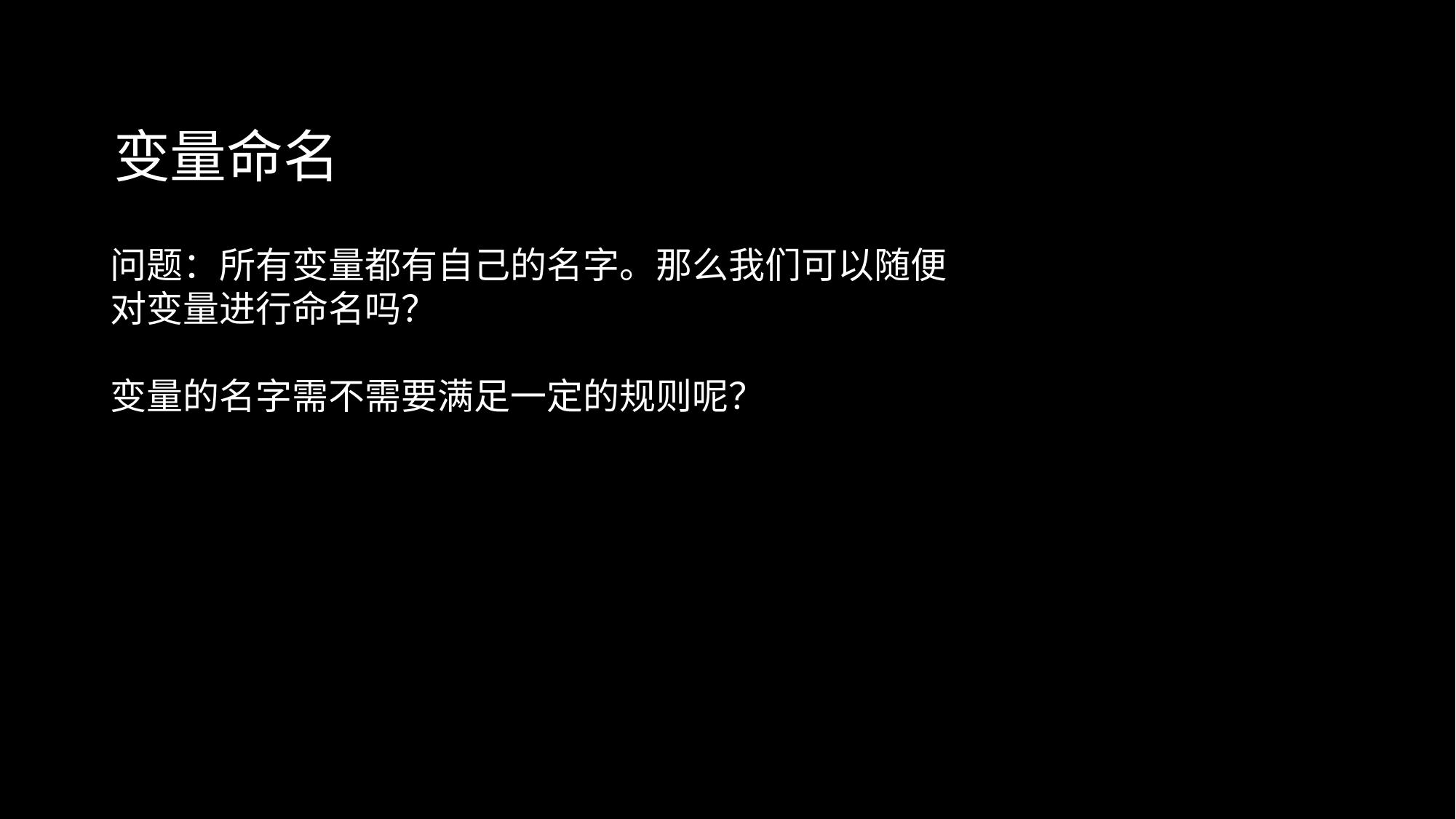

变量命名
问题：所有变量都有自己的名字。那么我们可以随便对变量进行命名吗？

变量的名字需不需要满足一定的规则呢？